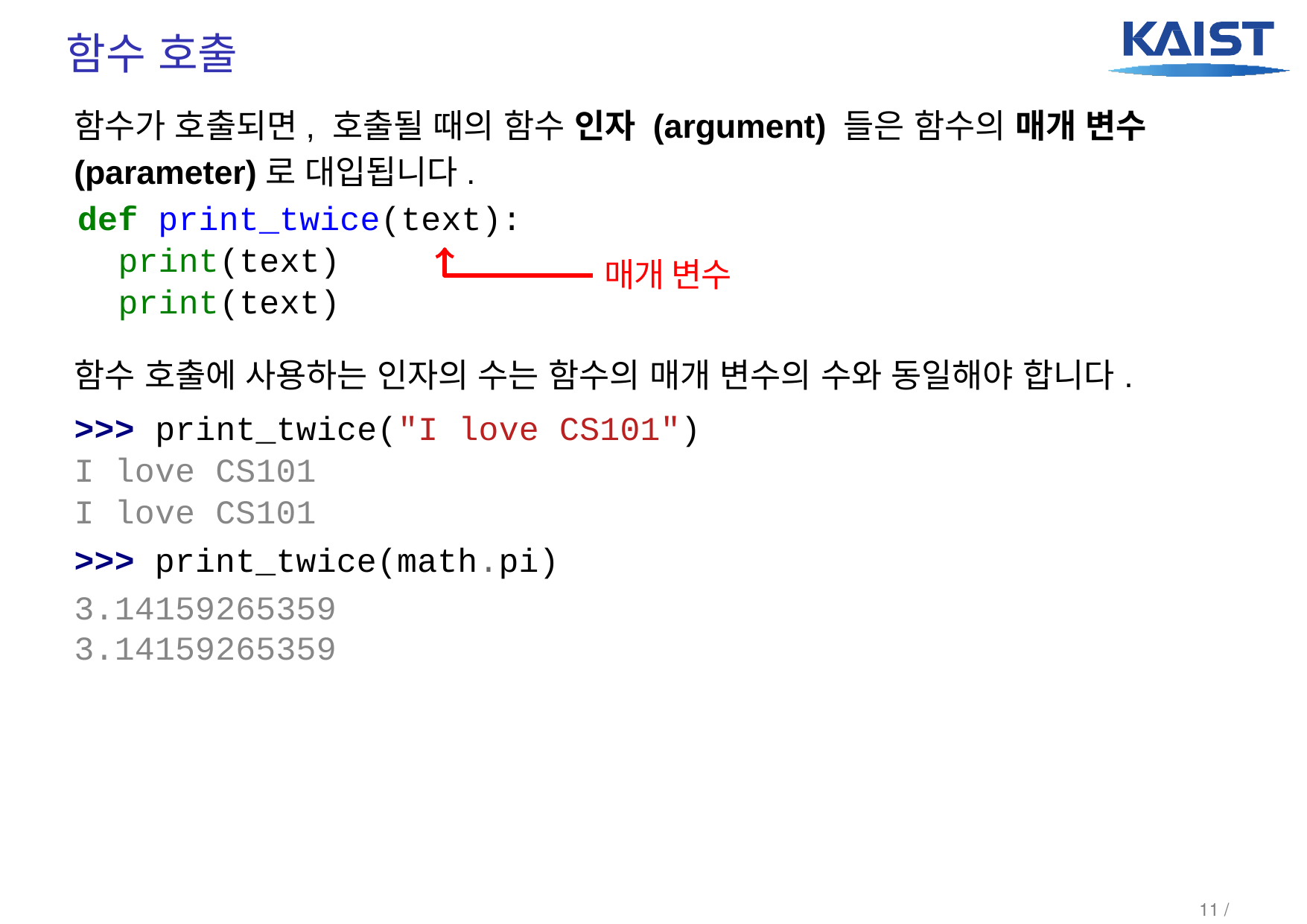

# 함수 호출

함수가 호출되면, 호출될 때의 함수 인자 (argument) 들은 함수의 매개 변수 (parameter)로 대입됩니다.
def print_twice(text):
  print(text)
  print(text)

매개 변수
함수 호출에 사용하는 인자의 수는 함수의 매개 변수의 수와 동일해야 합니다.
>>> print_twice("I love CS101")
I love CS101
I love CS101
>>> print_twice(math.pi)
3.14159265359
3.14159265359
11 / 17